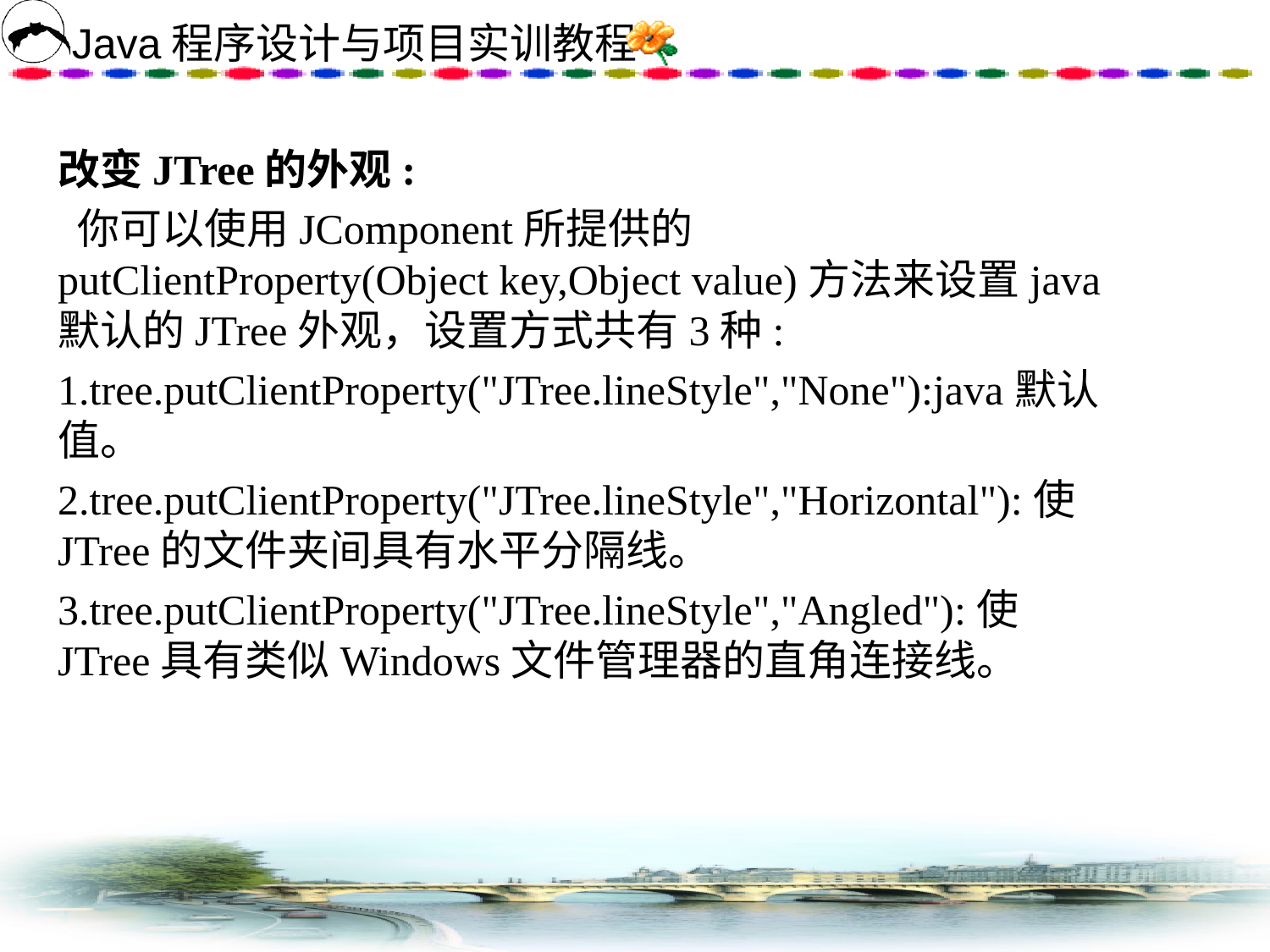

改变JTree的外观:
 你可以使用JComponent所提供的putClientProperty(Object key,Object value)方法来设置java默认的JTree外观，设置方式共有3种:
1.tree.putClientProperty("JTree.lineStyle","None"):java默认值。
2.tree.putClientProperty("JTree.lineStyle","Horizontal"):使JTree的文件夹间具有水平分隔线。
3.tree.putClientProperty("JTree.lineStyle","Angled"):使JTree具有类似Windows文件管理器的直角连接线。